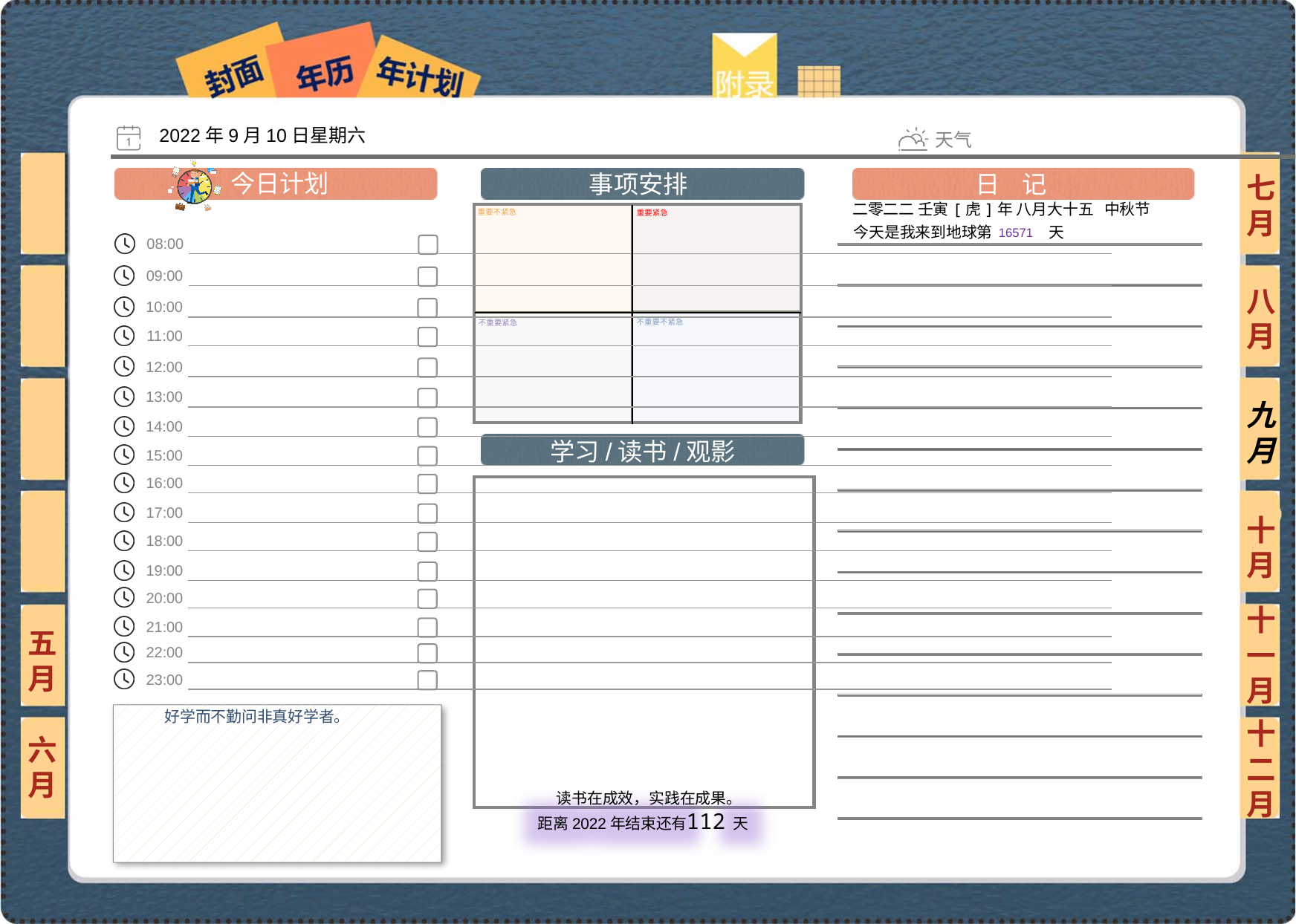

2022年9月10日星期六
七月
二零二二 壬寅[虎]年 八月大十五   中秋节
16571
八月
九月
十月
十一月
五月
好学而不勤问非真好学者。

六月
十二月
112
 读书在成效，实践在成果。